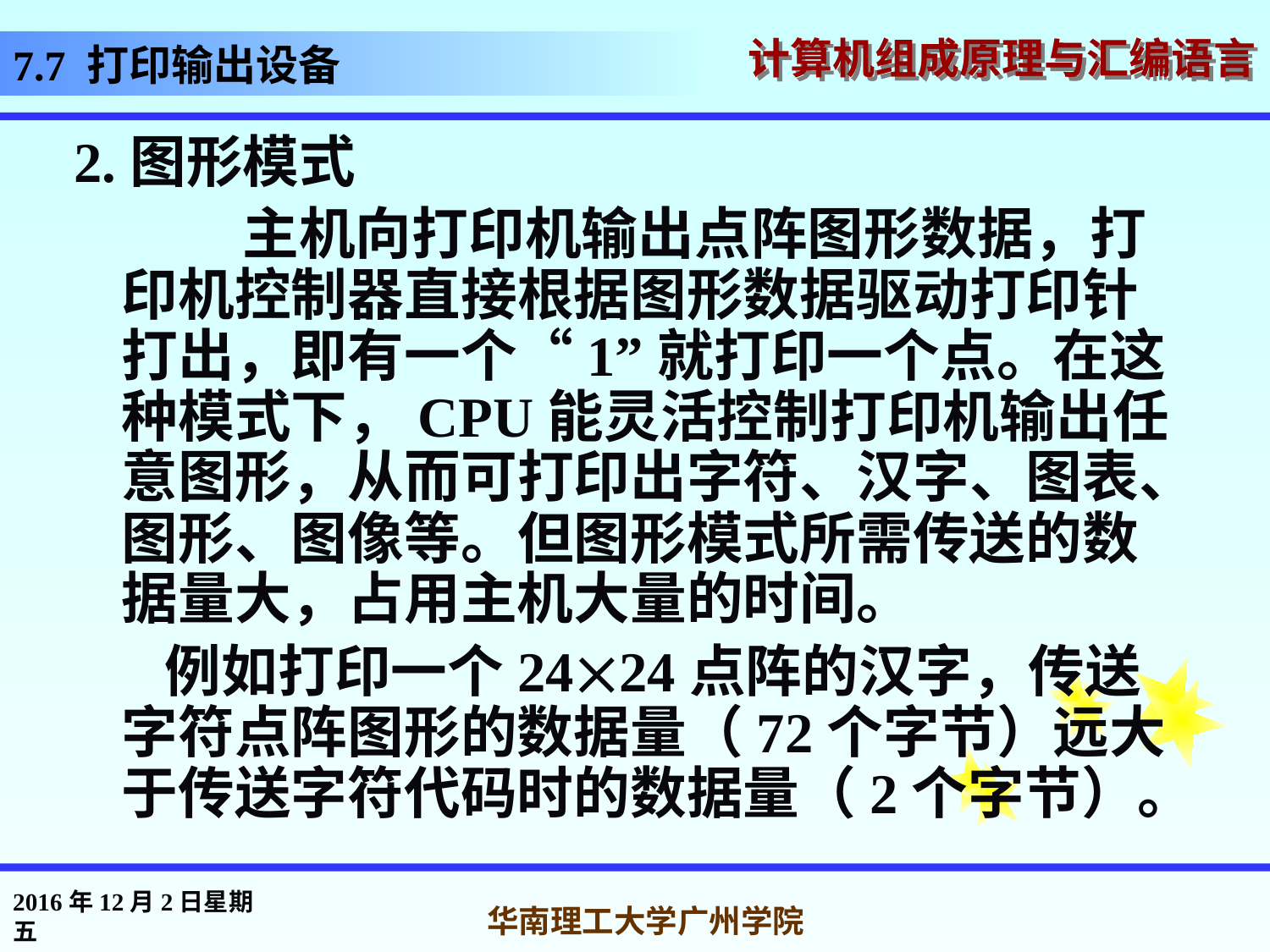

# 7.7 打印输出设备
2.图形模式
            主机向打印机输出点阵图形数据，打印机控制器直接根据图形数据驱动打印针打出，即有一个“1”就打印一个点。在这种模式下，CPU能灵活控制打印机输出任意图形，从而可打印出字符、汉字、图表、图形、图像等。但图形模式所需传送的数据量大，占用主机大量的时间。
      例如打印一个24×24点阵的汉字，传送字符点阵图形的数据量（72个字节）远大于传送字符代码时的数据量（2个字节）。
2016年12月2日星期五
华南理工大学广州学院